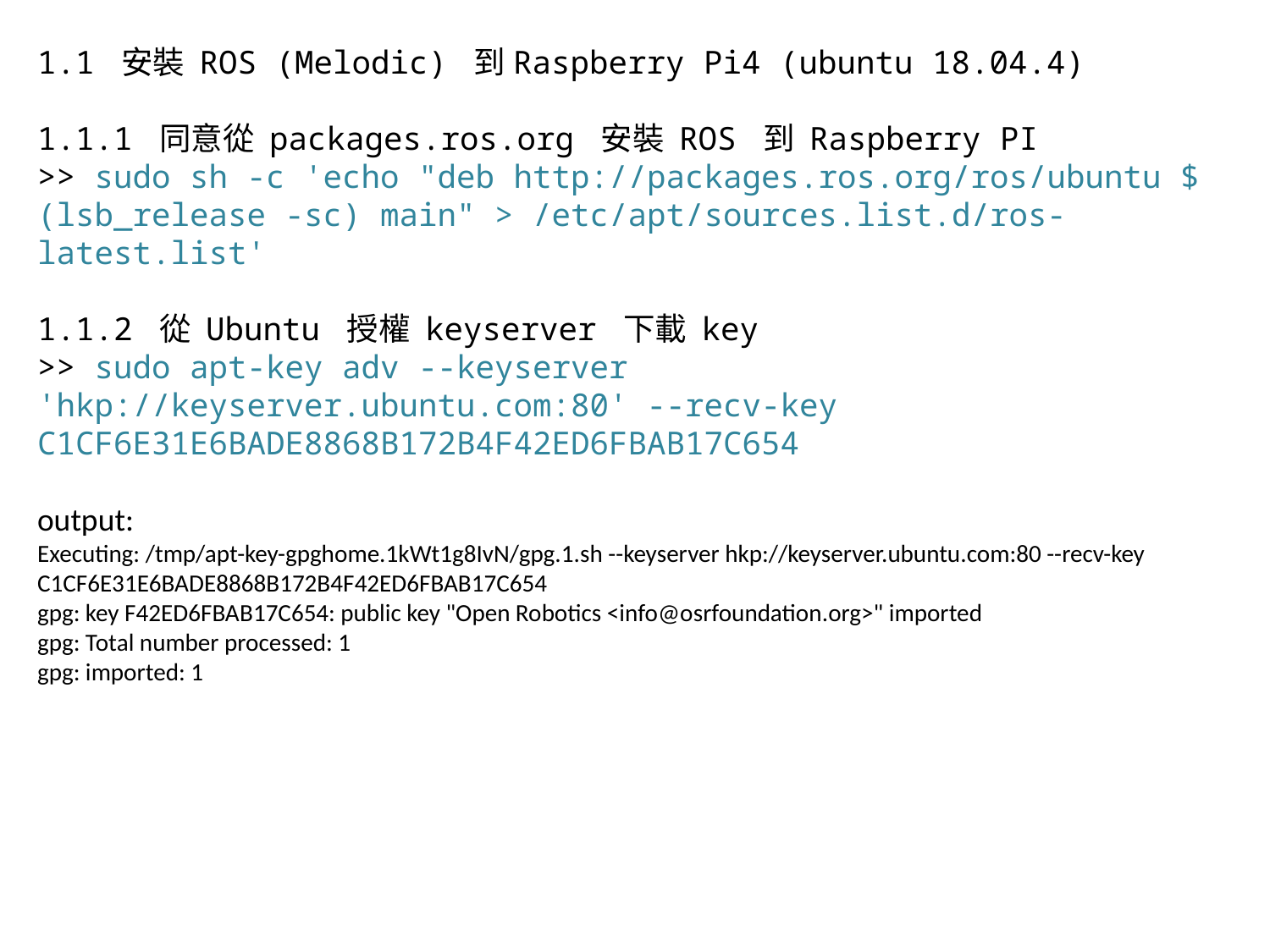

1.1 安裝 ROS (Melodic) 到Raspberry Pi4 (ubuntu 18.04.4)

1.1.1 同意從 packages.ros.org 安裝 ROS 到 Raspberry PI
>> sudo sh -c 'echo "deb http://packages.ros.org/ros/ubuntu $(lsb_release -sc) main" > /etc/apt/sources.list.d/ros-latest.list'

1.1.2 從 Ubuntu 授權 keyserver 下載 key
>> sudo apt-key adv --keyserver 'hkp://keyserver.ubuntu.com:80' --recv-key C1CF6E31E6BADE8868B172B4F42ED6FBAB17C654

output:
Executing: /tmp/apt-key-gpghome.1kWt1g8IvN/gpg.1.sh --keyserver hkp://keyserver.ubuntu.com:80 --recv-key C1CF6E31E6BADE8868B172B4F42ED6FBAB17C654
gpg: key F42ED6FBAB17C654: public key "Open Robotics <info@osrfoundation.org>" imported
gpg: Total number processed: 1
gpg: imported: 1